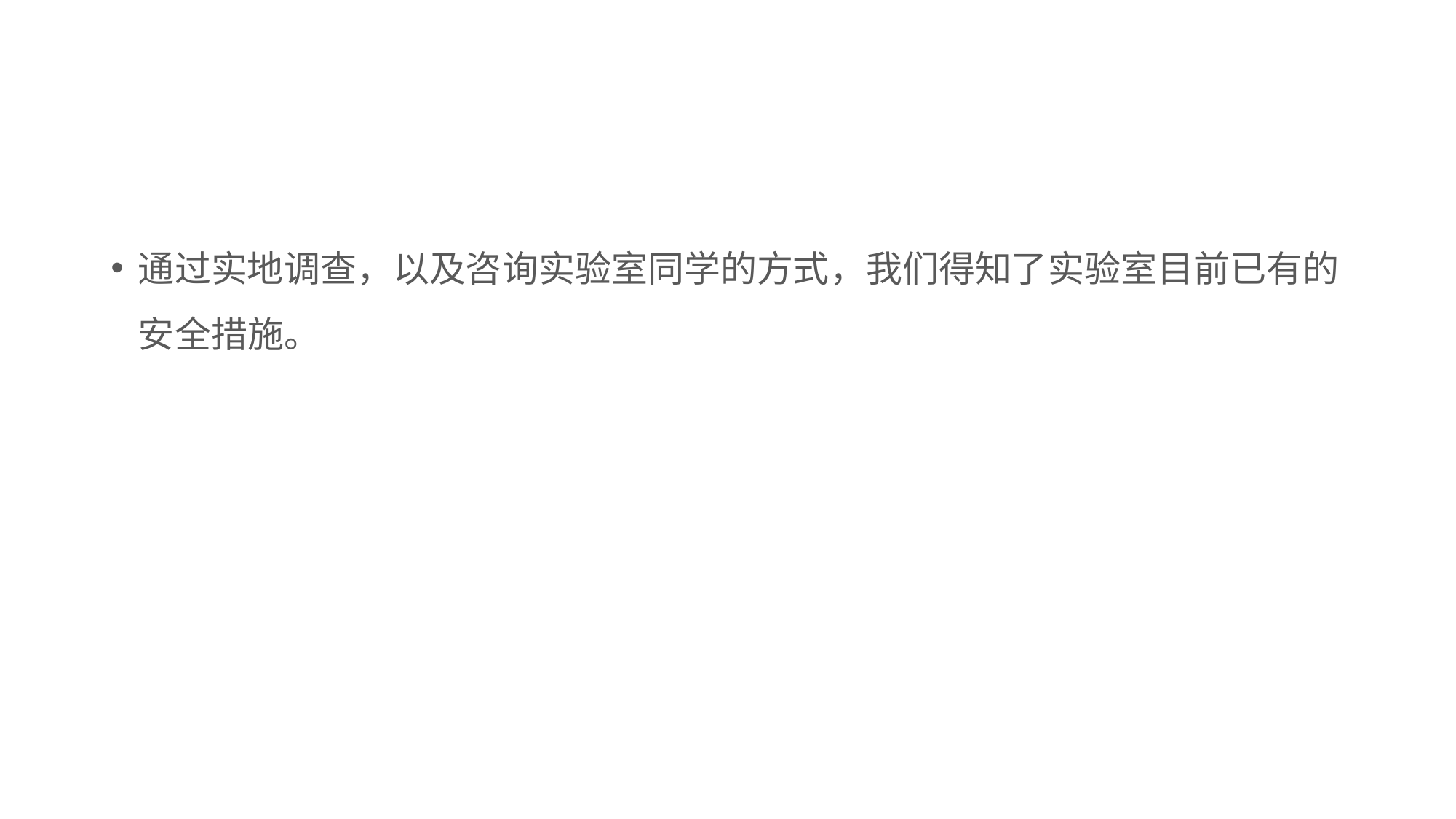

#
通过实地调查，以及咨询实验室同学的方式，我们得知了实验室目前已有的安全措施。